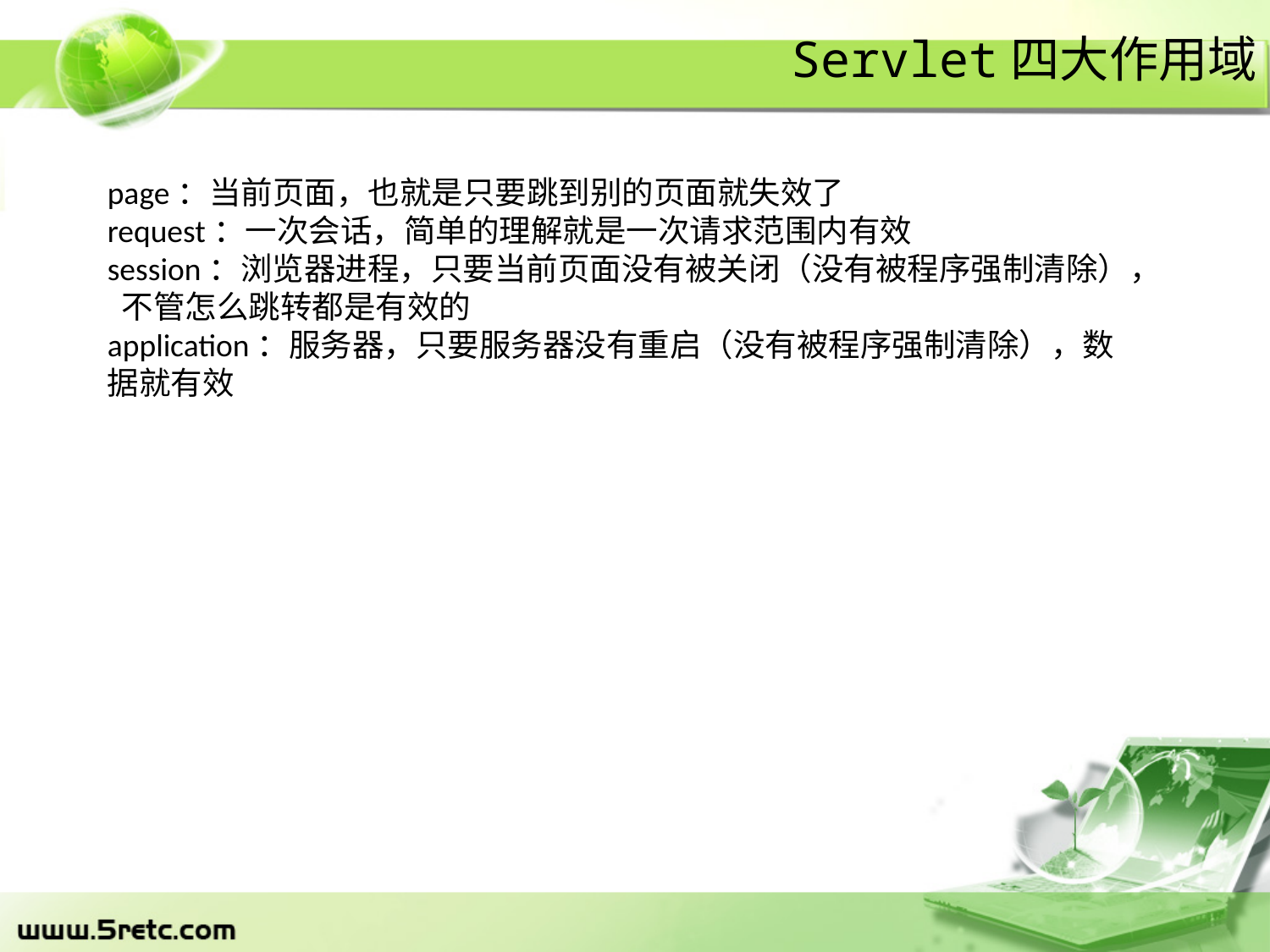

# Servlet四大作用域
page：当前页面，也就是只要跳到别的页面就失效了
request：一次会话，简单的理解就是一次请求范围内有效
session：浏览器进程，只要当前页面没有被关闭（没有被程序强制清除），  不管怎么跳转都是有效的
application：服务器，只要服务器没有重启（没有被程序强制清除），数据就有效